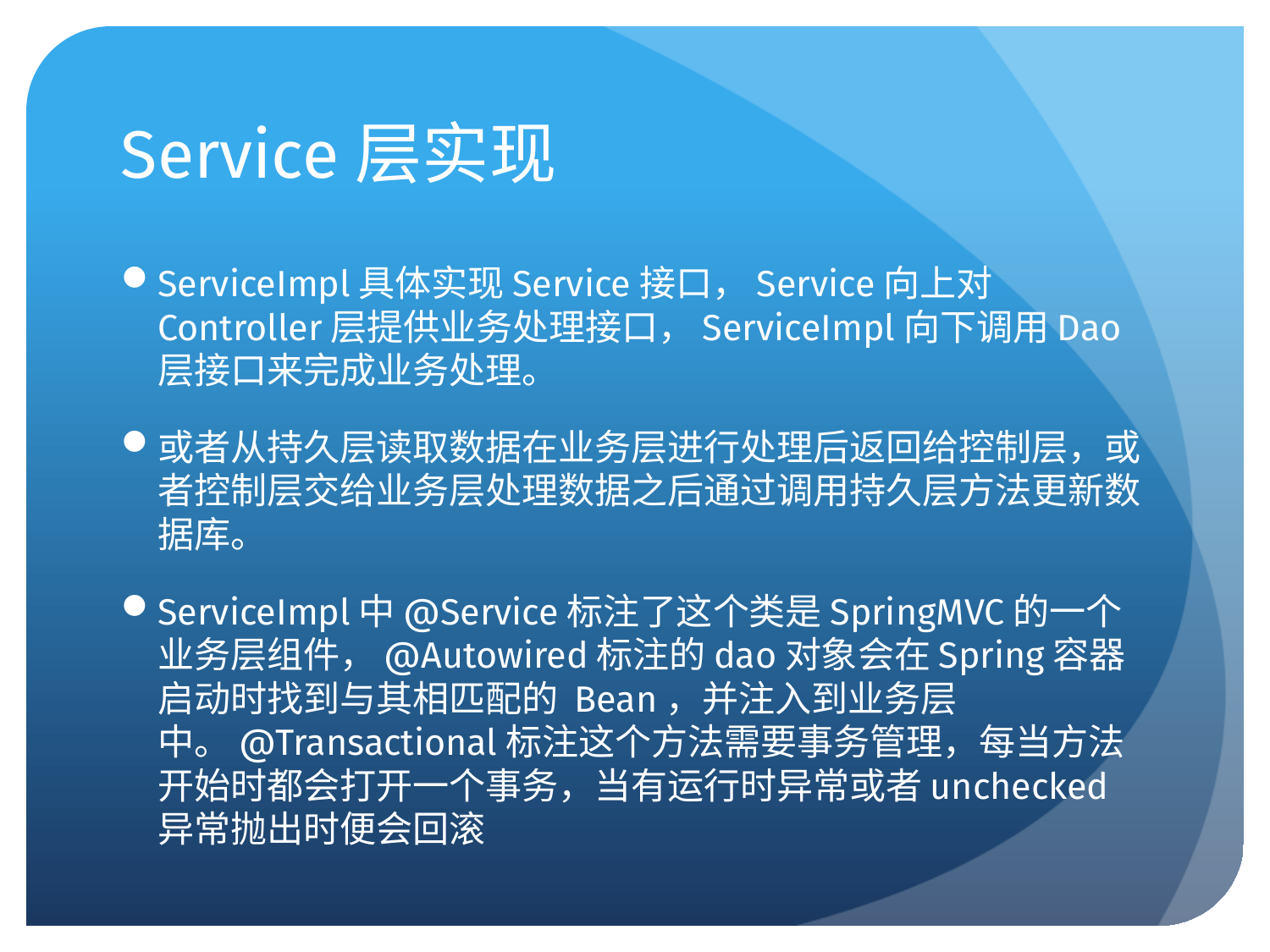

# Service层实现
ServiceImpl具体实现Service接口，Service向上对Controller层提供业务处理接口，ServiceImpl向下调用Dao层接口来完成业务处理。
或者从持久层读取数据在业务层进行处理后返回给控制层，或者控制层交给业务层处理数据之后通过调用持久层方法更新数据库。
ServiceImpl中@Service标注了这个类是SpringMVC的一个业务层组件，@Autowired标注的dao对象会在Spring容器启动时找到与其相匹配的 Bean，并注入到业务层中。@Transactional标注这个方法需要事务管理，每当方法开始时都会打开一个事务，当有运行时异常或者unchecked异常抛出时便会回滚